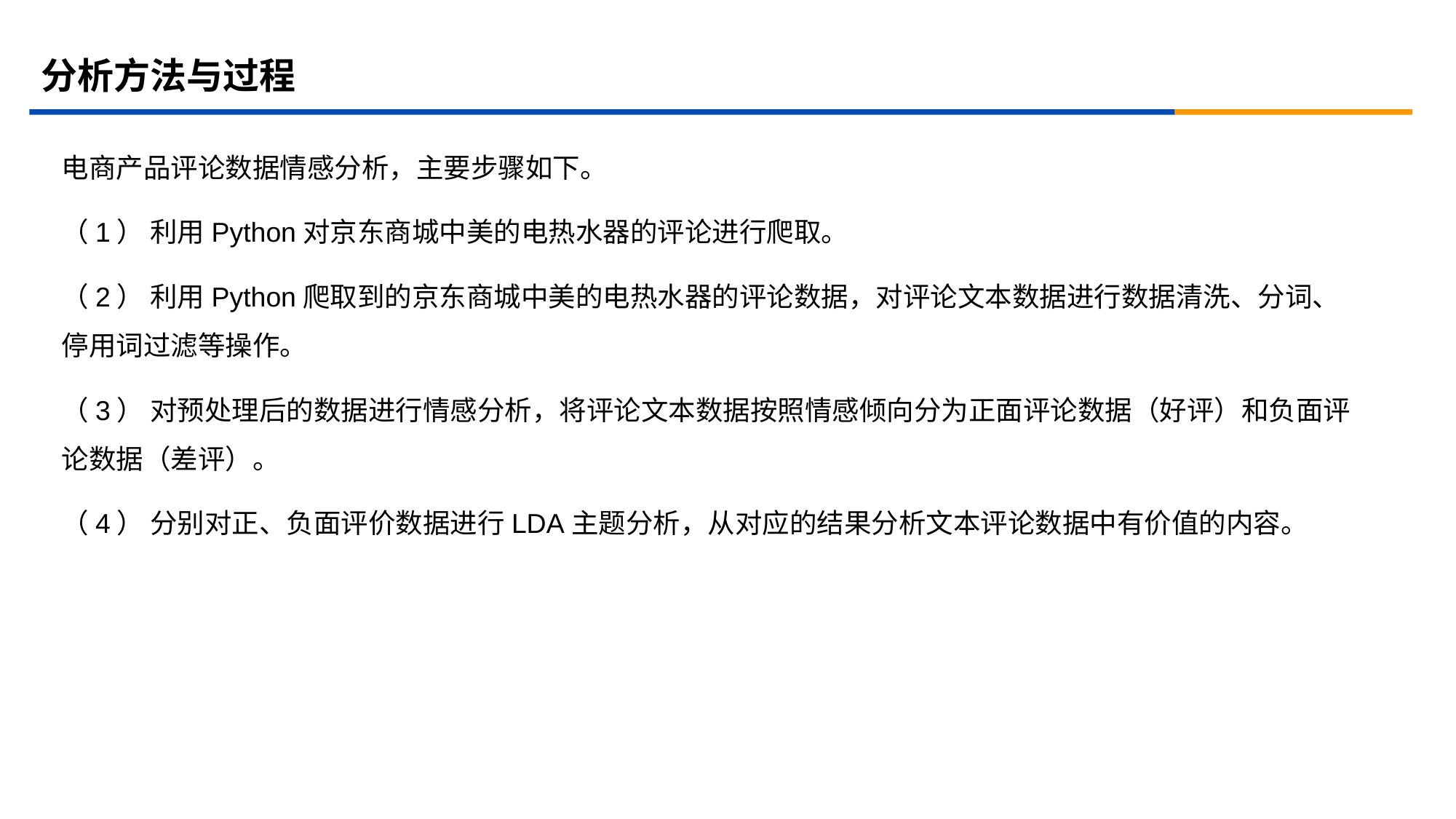

# 分析方法与过程
电商产品评论数据情感分析，主要步骤如下。
（1） 利用Python对京东商城中美的电热水器的评论进行爬取。
（2） 利用Python爬取到的京东商城中美的电热水器的评论数据，对评论文本数据进行数据清洗、分词、停用词过滤等操作。
（3） 对预处理后的数据进行情感分析，将评论文本数据按照情感倾向分为正面评论数据（好评）和负面评论数据（差评）。
（4） 分别对正、负面评价数据进行LDA主题分析，从对应的结果分析文本评论数据中有价值的内容。